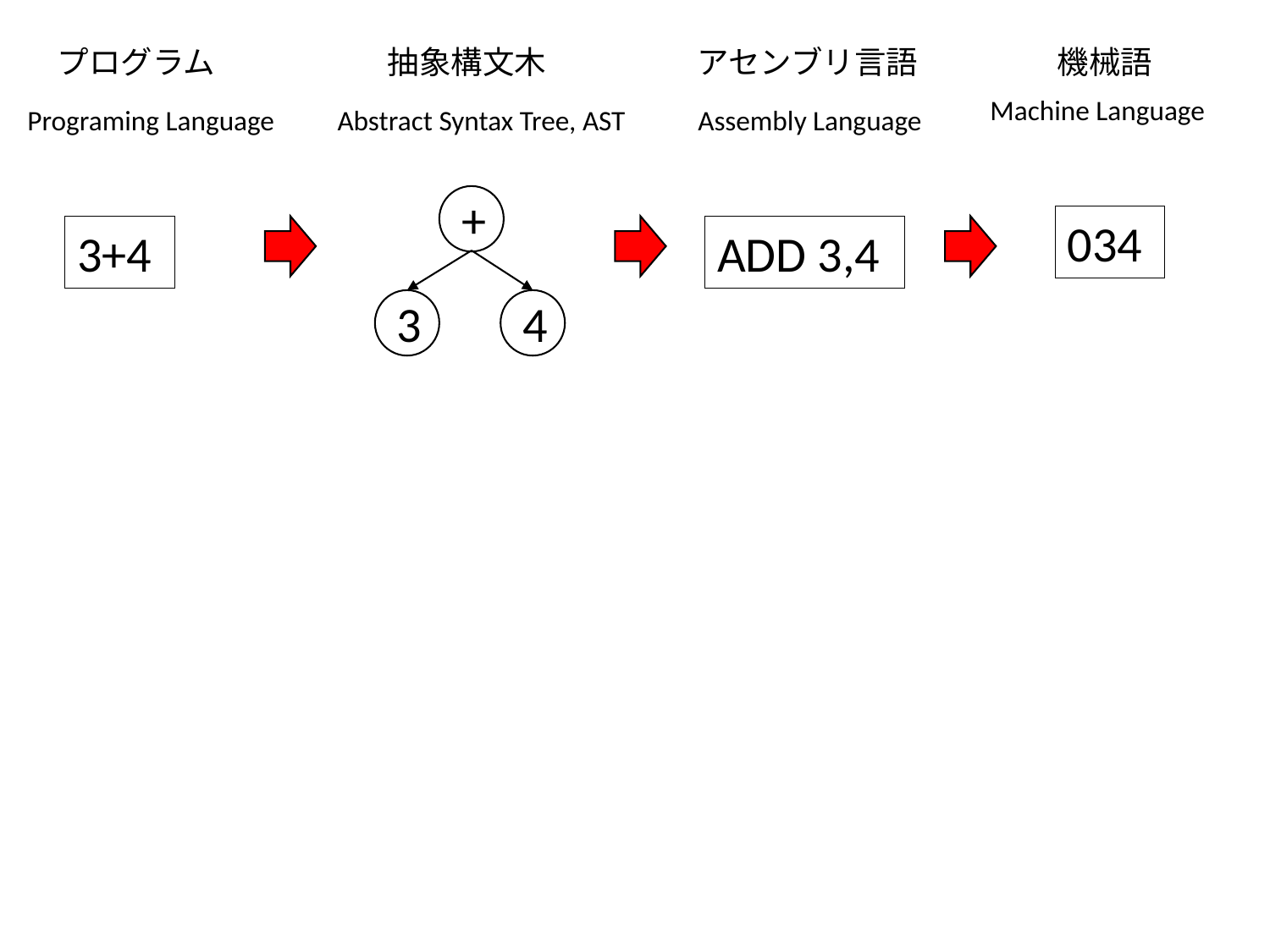

プログラム
抽象構文木
アセンブリ言語
機械語
Machine Language
Programing Language
Abstract Syntax Tree, AST
Assembly Language
+
3
4
034
3+4
ADD 3,4